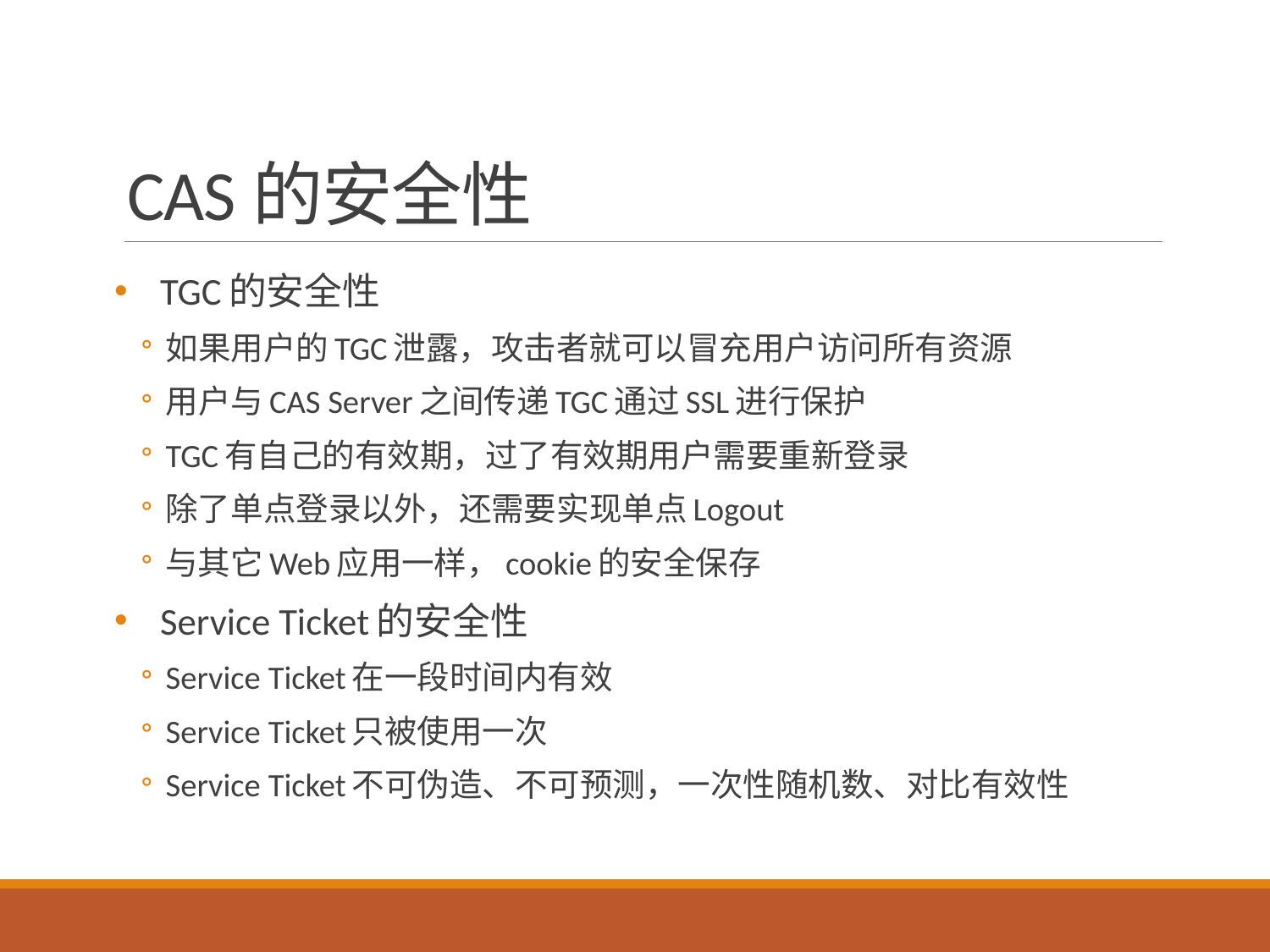

# CAS的安全性
TGC的安全性
如果用户的TGC泄露，攻击者就可以冒充用户访问所有资源
用户与CAS Server之间传递TGC通过SSL进行保护
TGC有自己的有效期，过了有效期用户需要重新登录
除了单点登录以外，还需要实现单点Logout
与其它Web应用一样，cookie的安全保存
Service Ticket的安全性
Service Ticket在一段时间内有效
Service Ticket只被使用一次
Service Ticket不可伪造、不可预测，一次性随机数、对比有效性